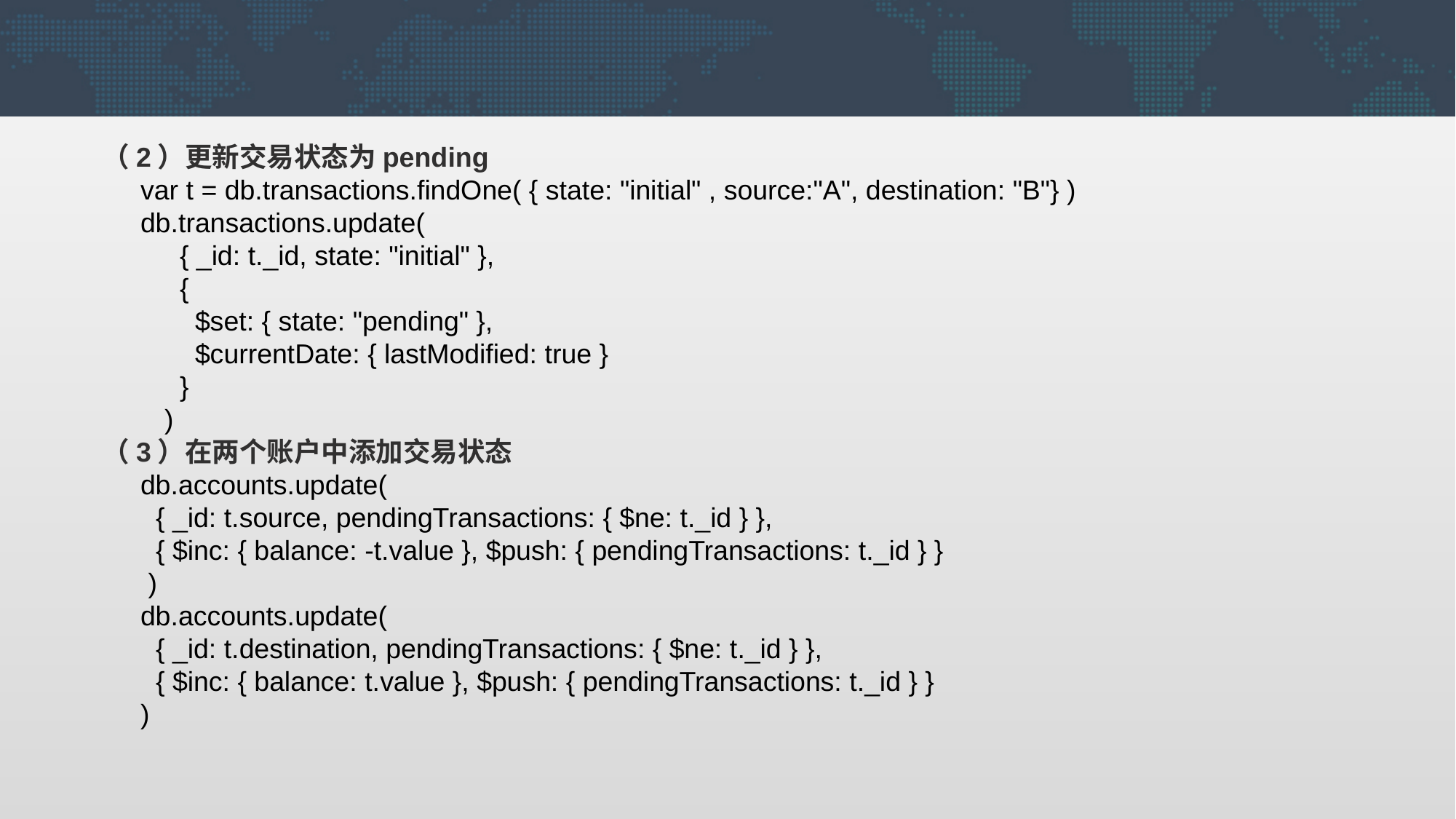

（2）更新交易状态为pending
     var t = db.transactions.findOne( { state: "initial" , source:"A", destination: "B"} )
     db.transactions.update(
   { _id: t._id, state: "initial" },
   {
     $set: { state: "pending" },
     $currentDate: { lastModified: true }
   }
 )
（3）在两个账户中添加交易状态
     db.accounts.update(
       { _id: t.source, pendingTransactions: { $ne: t._id } },
       { $inc: { balance: -t.value }, $push: { pendingTransactions: t._id } }
      )
     db.accounts.update(
       { _id: t.destination, pendingTransactions: { $ne: t._id } },
       { $inc: { balance: t.value }, $push: { pendingTransactions: t._id } }
     )